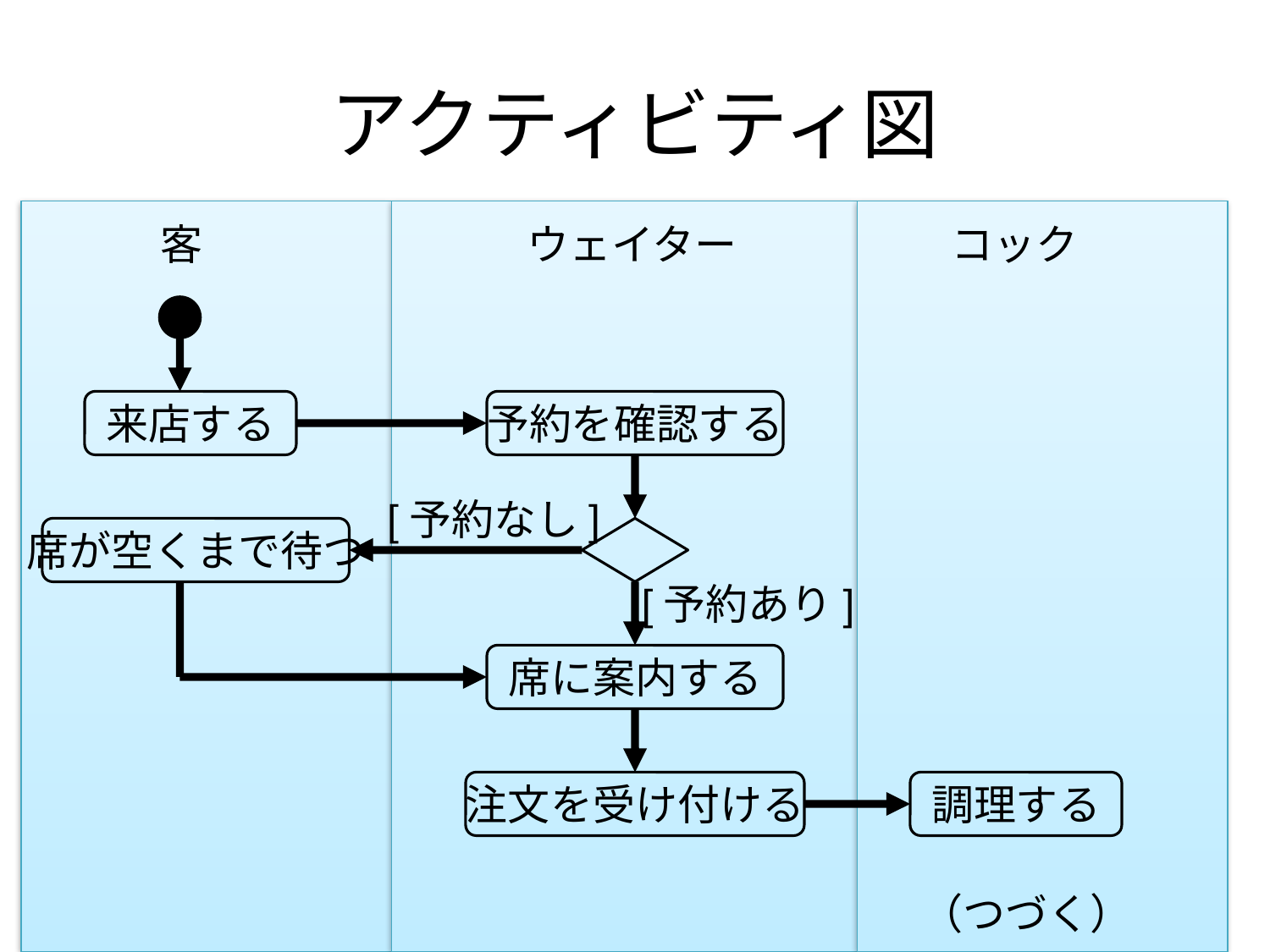

# アクティビティ図

客
ウェイター
コック

来店する
予約を確認する

[予約なし]
席が空くまで待つ

[予約あり]

席に案内する

注文を受け付ける
調理する

（つづく）